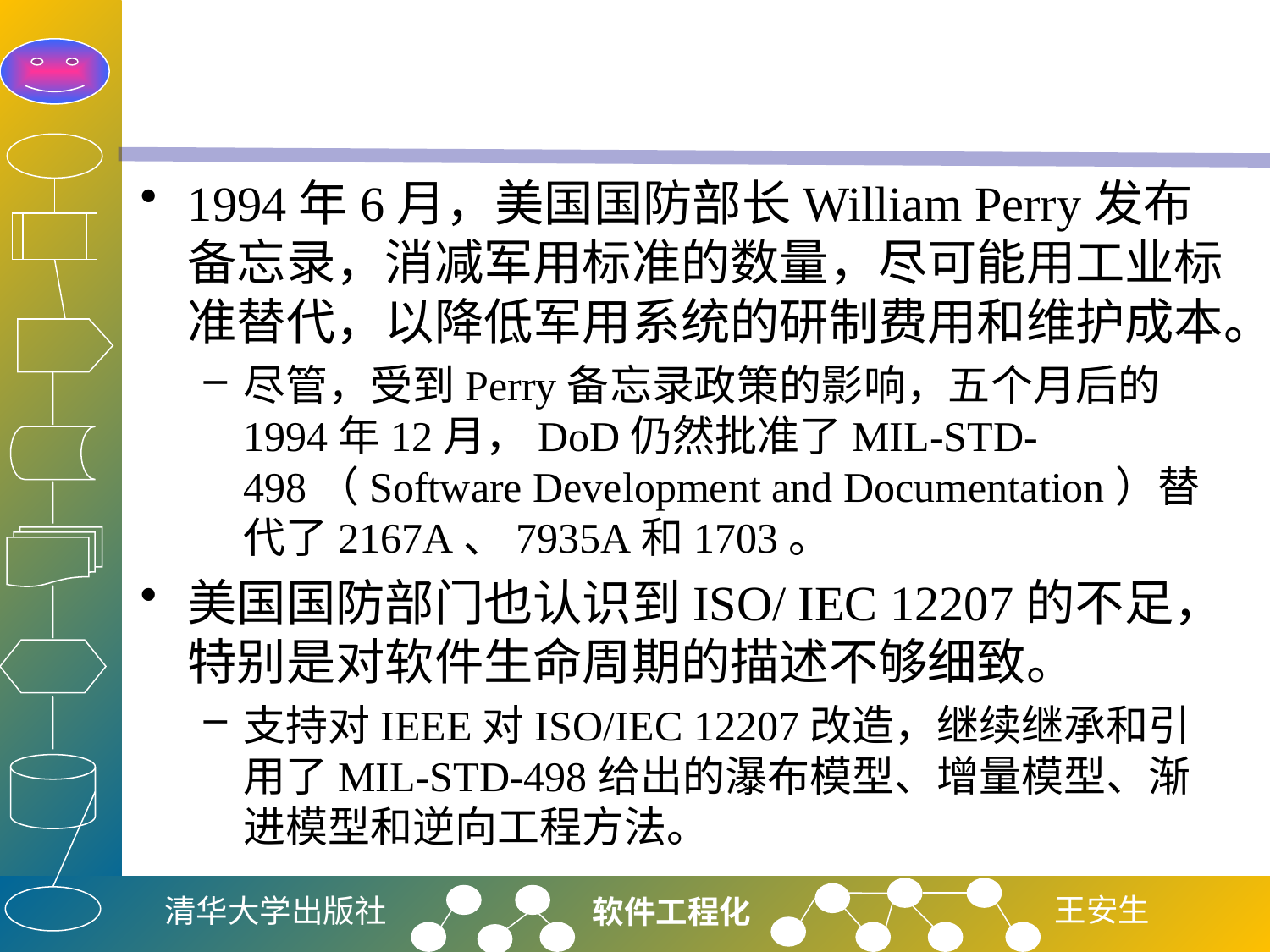

#
1994年6月，美国国防部长William Perry发布备忘录，消减军用标准的数量，尽可能用工业标准替代，以降低军用系统的研制费用和维护成本。
尽管，受到Perry备忘录政策的影响，五个月后的1994年12月，DoD仍然批准了MIL-STD-498（Software Development and Documentation）替代了2167A、7935A和1703。
美国国防部门也认识到ISO/ IEC 12207的不足，特别是对软件生命周期的描述不够细致。
支持对IEEE对ISO/IEC 12207改造，继续继承和引用了MIL-STD-498给出的瀑布模型、增量模型、渐进模型和逆向工程方法。